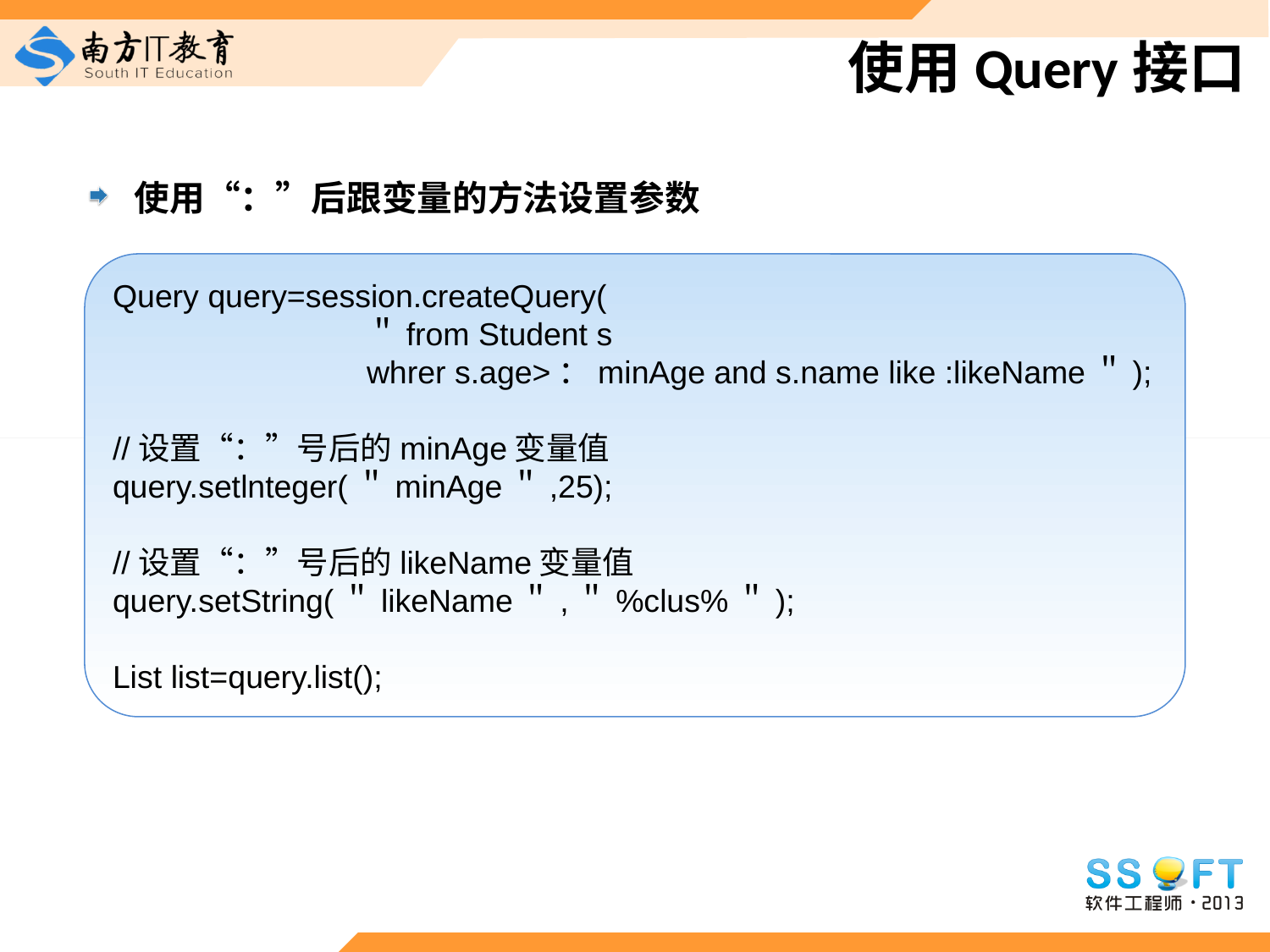

# 使用Query接口
使用“：”后跟变量的方法设置参数
Query query=session.createQuery(
		＂from Student s
		whrer s.age>：minAge and s.name like :likeName＂);

//设置“：”号后的minAge变量值
query.setlnteger(＂minAge＂,25);

//设置“：”号后的likeName变量值
query.setString(＂likeName＂,＂%clus%＂);

List list=query.list();